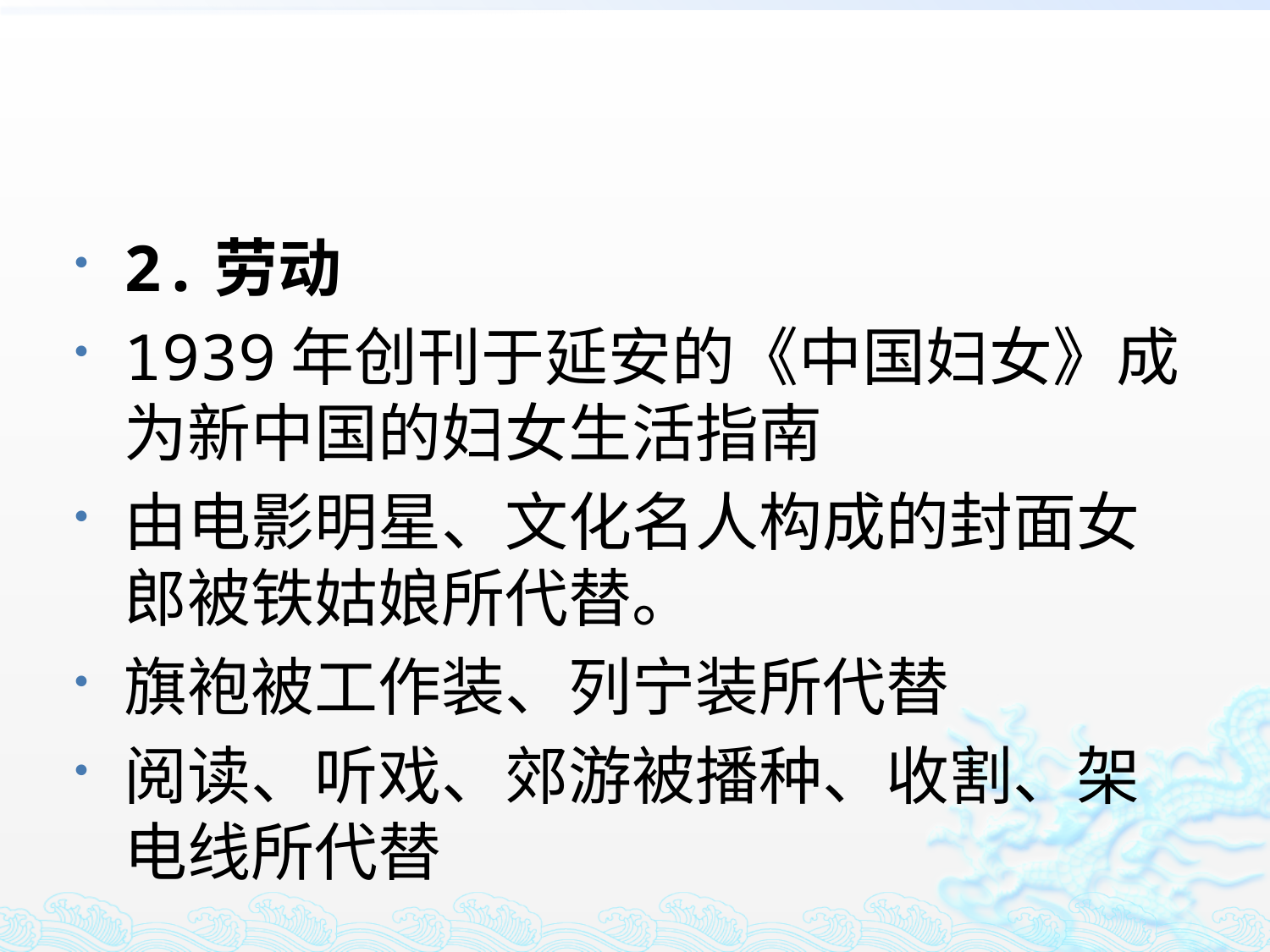

#
2.劳动
1939年创刊于延安的《中国妇女》成为新中国的妇女生活指南
由电影明星、文化名人构成的封面女郎被铁姑娘所代替。
旗袍被工作装、列宁装所代替
阅读、听戏、郊游被播种、收割、架电线所代替